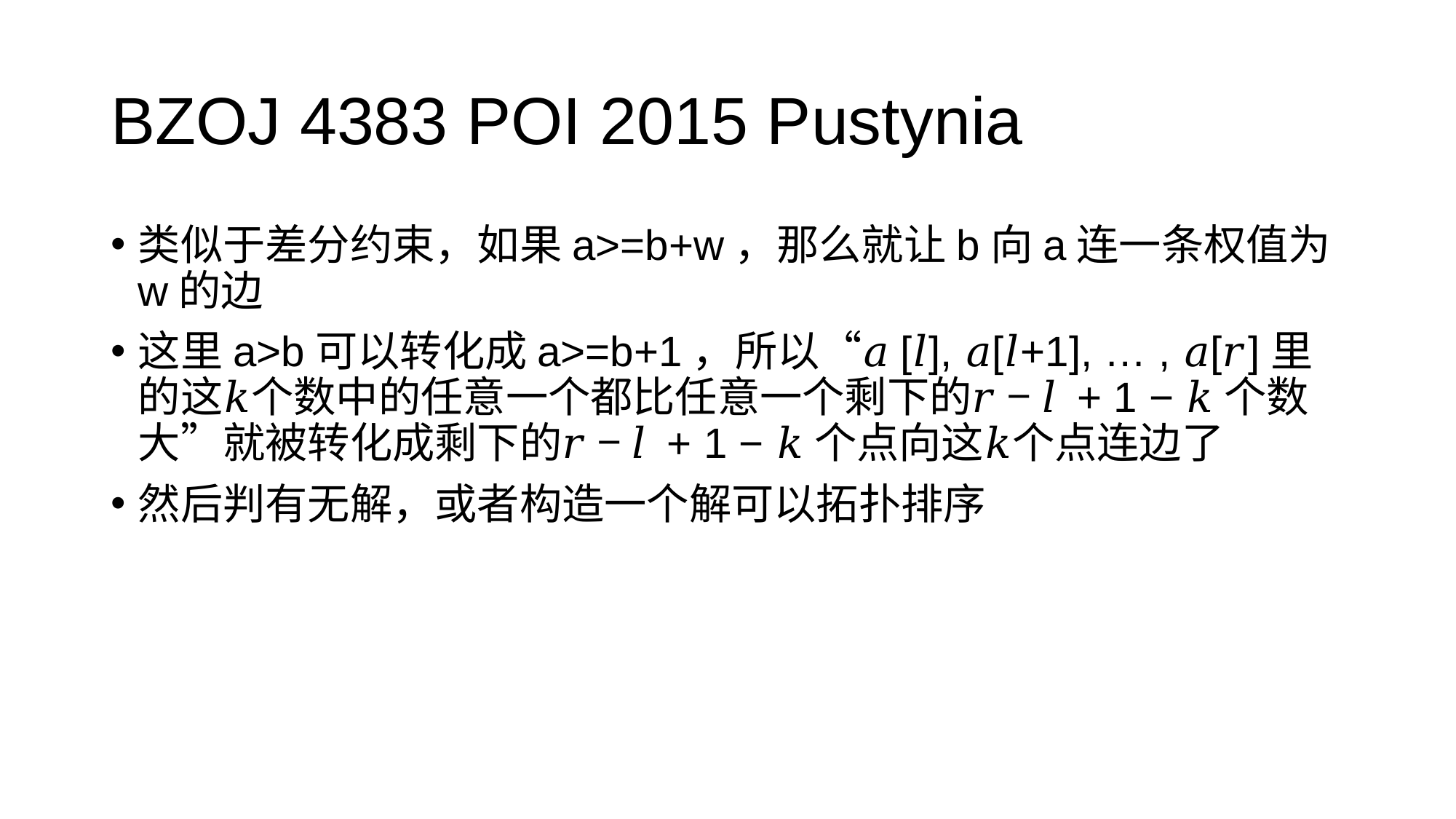

# BZOJ 4383 POI 2015 Pustynia
类似于差分约束，如果a>=b+w，那么就让b向a连一条权值为w的边
这里a>b可以转化成a>=b+1，所以“𝑎[𝑙], 𝑎[𝑙+1], … , 𝑎[𝑟]里的这𝑘个数中的任意一个都比任意一个剩下的𝑟 − 𝑙 + 1 − 𝑘个数大”就被转化成剩下的𝑟 − 𝑙 + 1 − 𝑘个点向这𝑘个点连边了
然后判有无解，或者构造一个解可以拓扑排序